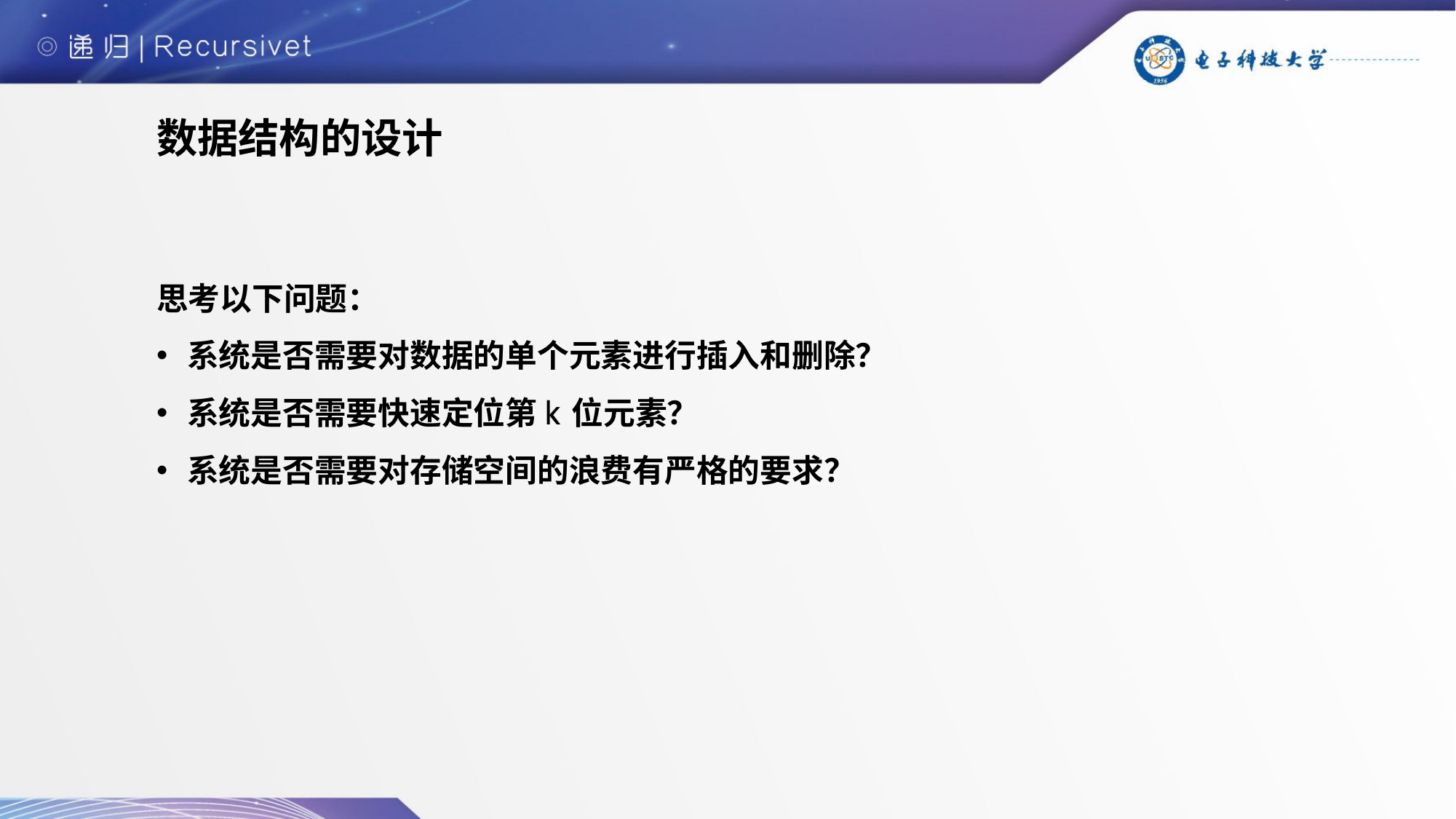

# 数据结构的设计
思考以下问题：
系统是否需要对数据的单个元素进行插入和删除？
系统是否需要快速定位第k位元素？
系统是否需要对存储空间的浪费有严格的要求？